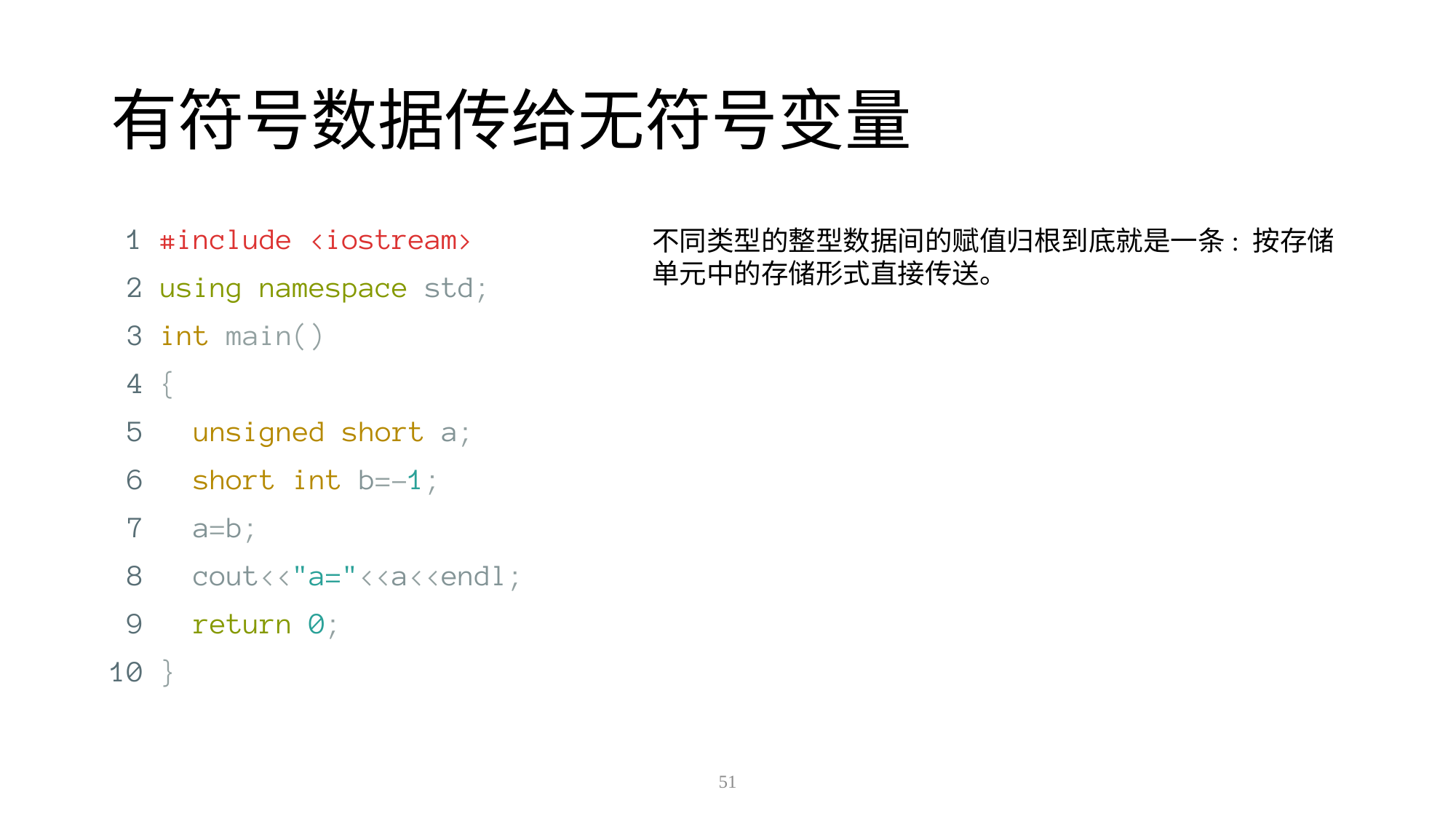

# 有符号数据传给无符号变量
 1 #include <iostream>
 2 using namespace std;
 3 int main()
 4 {
 5   unsigned short a;
 6   short int b=-1;
 7   a=b;
 8   cout<<"a="<<a<<endl;
 9   return 0;
10 }

不同类型的整型数据间的赋值归根到底就是一条: 按存储单元中的存储形式直接传送。
51